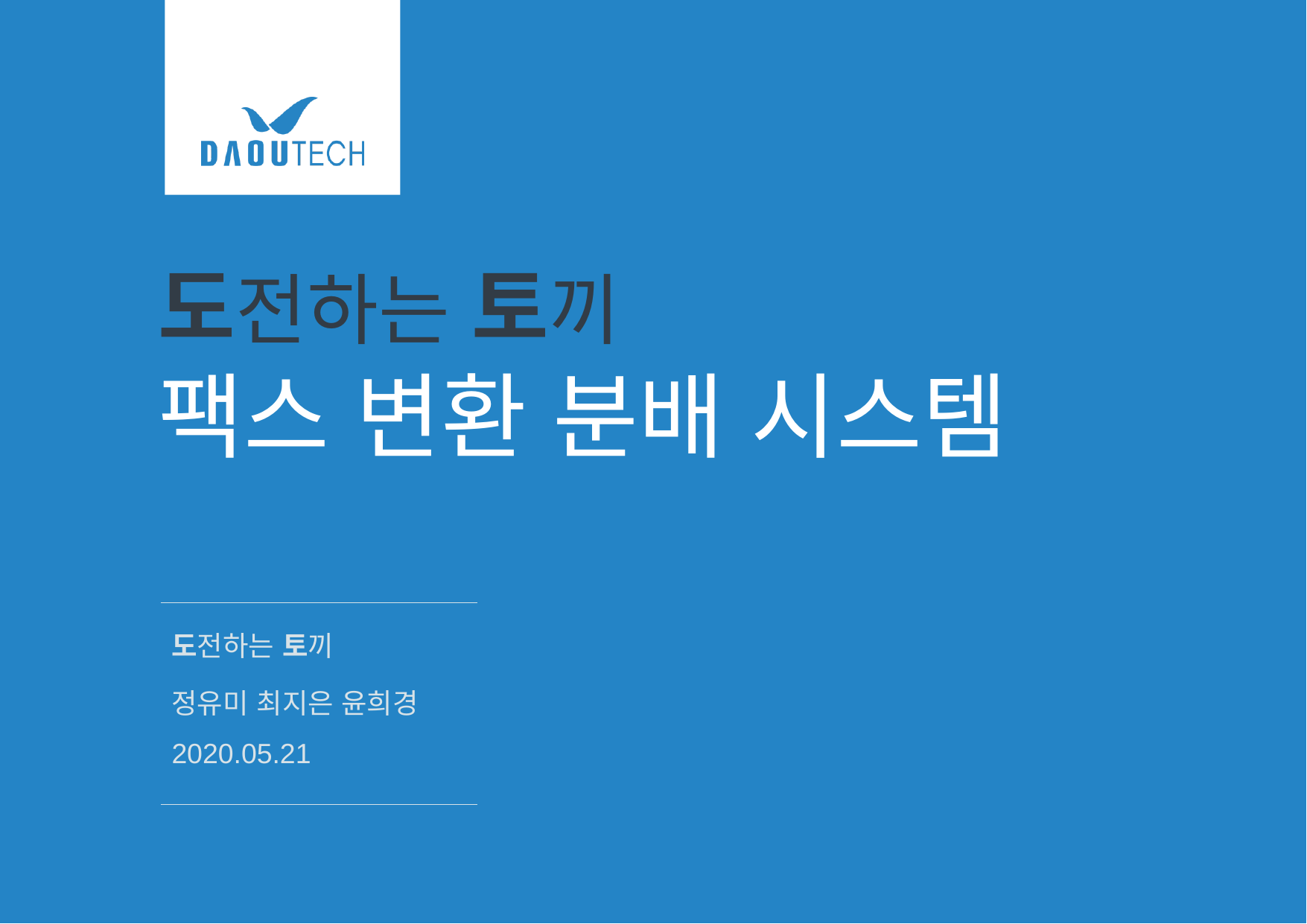

# 도전하는 토끼
팩스 변환 분배 시스템
도전하는 토끼
정유미 최지은 윤희경
2020.05.21